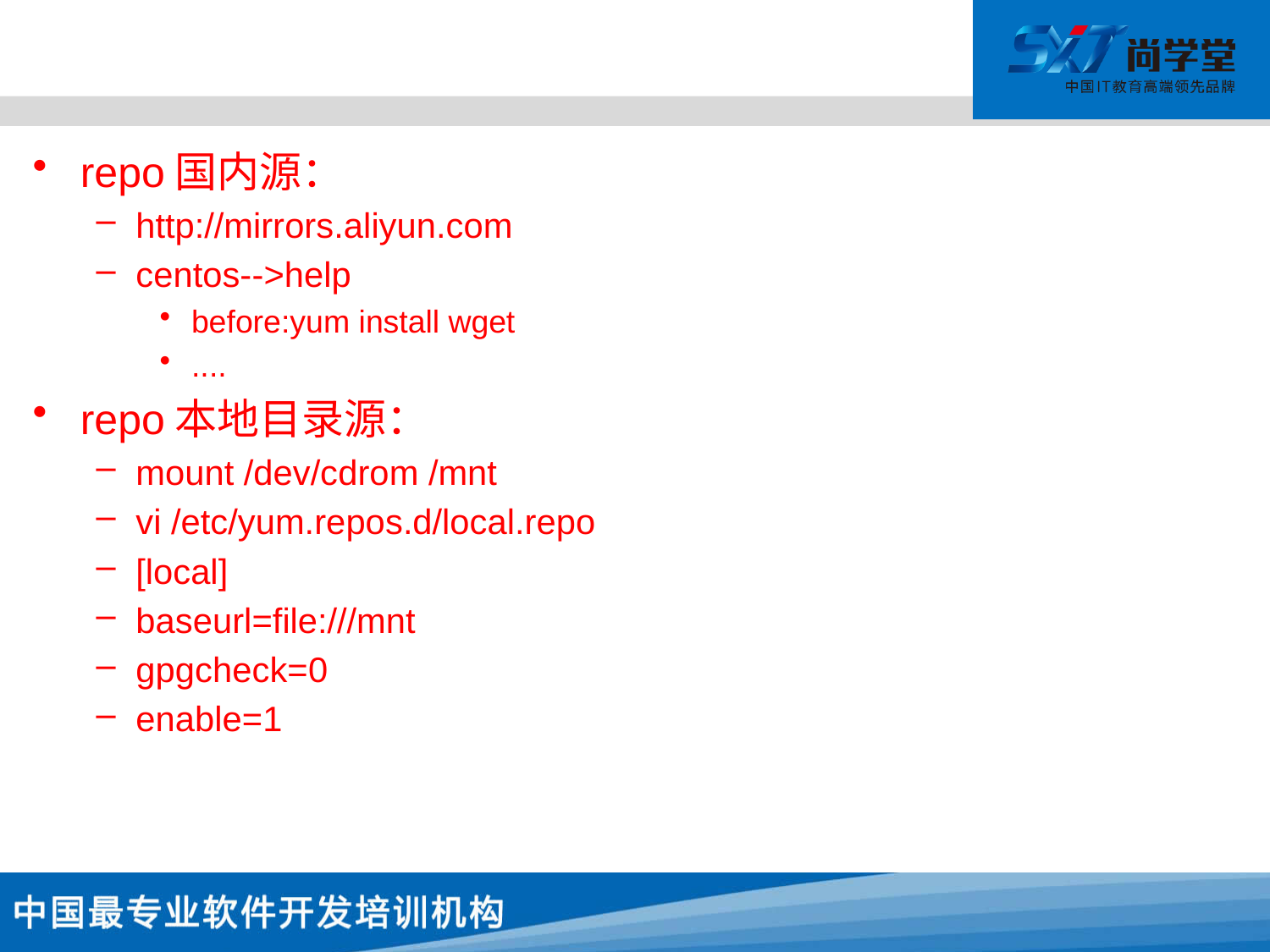

#
repo国内源：
http://mirrors.aliyun.com
centos-->help
before:yum install wget
....
repo本地目录源：
mount /dev/cdrom /mnt
vi /etc/yum.repos.d/local.repo
[local]
baseurl=file:///mnt
gpgcheck=0
enable=1